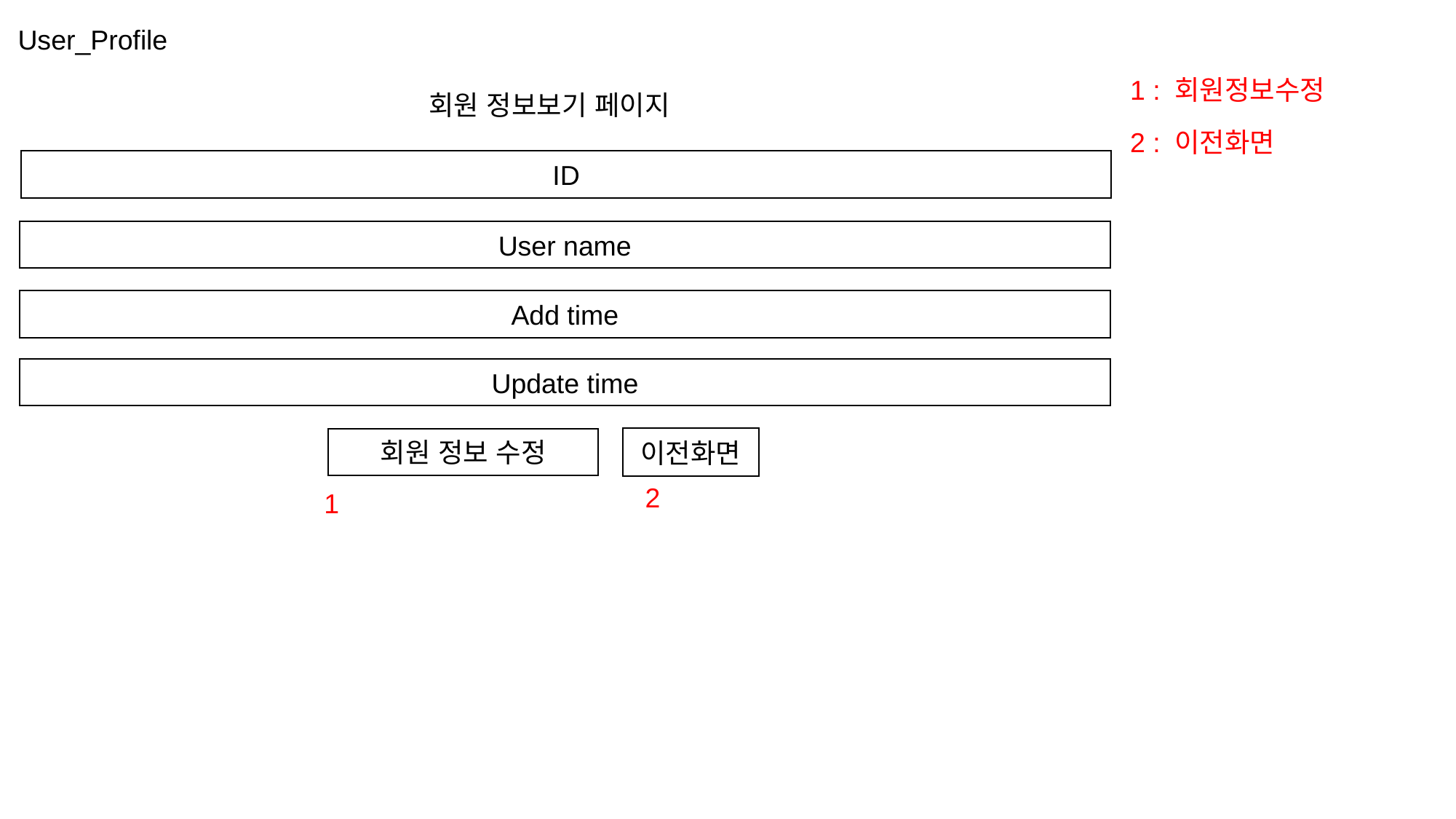

User_Profile
1 : 회원정보수정
회원 정보보기 페이지
2 : 이전화면
ID
User name
Add time
Update time
이전화면
회원 정보 수정
2
1